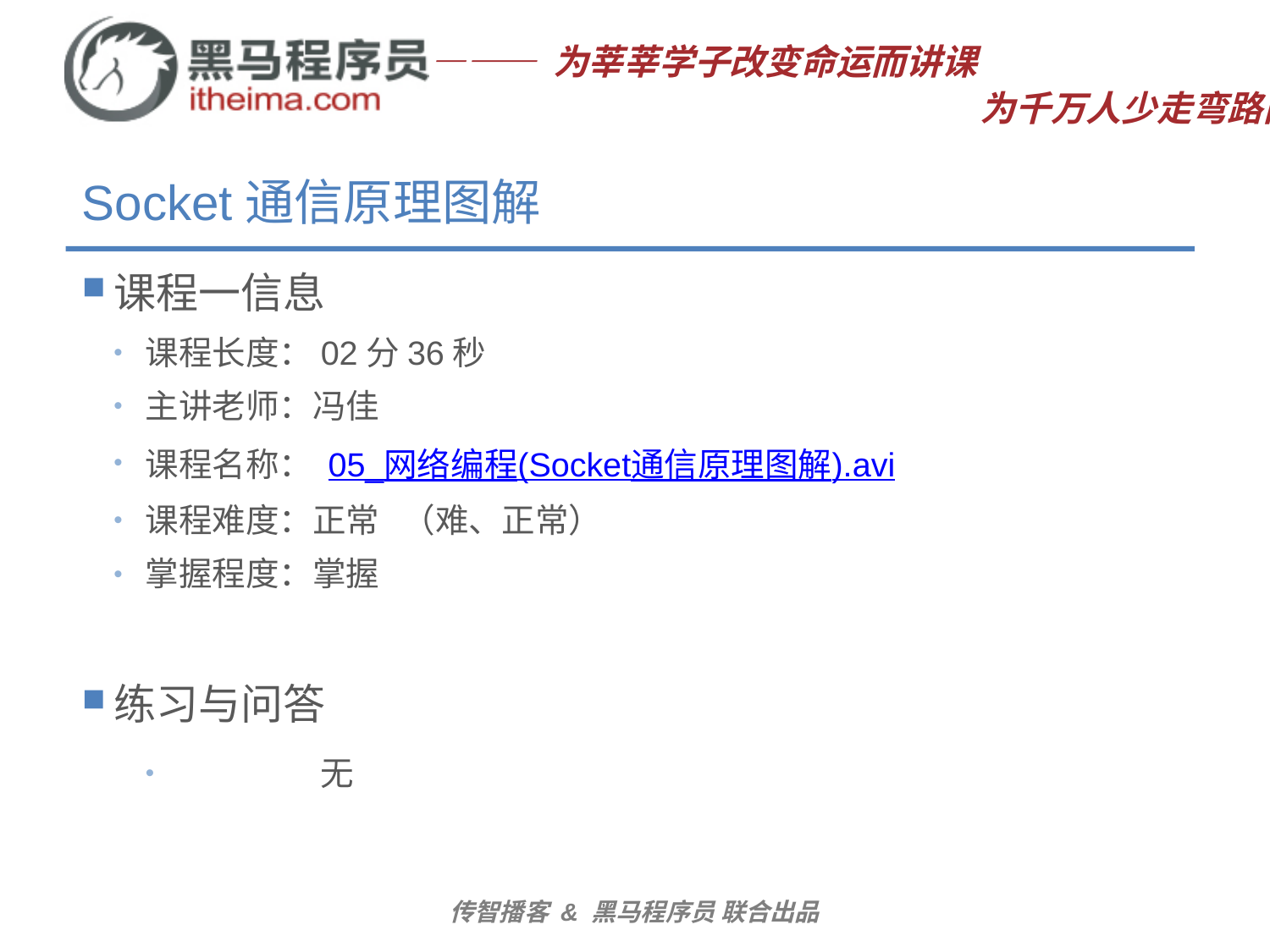

# Socket通信原理图解
课程一信息
课程长度：02分36秒
主讲老师：冯佳
课程名称： 05_网络编程(Socket通信原理图解).avi
课程难度：正常   （难、正常）
掌握程度：掌握

练习与问答
	无